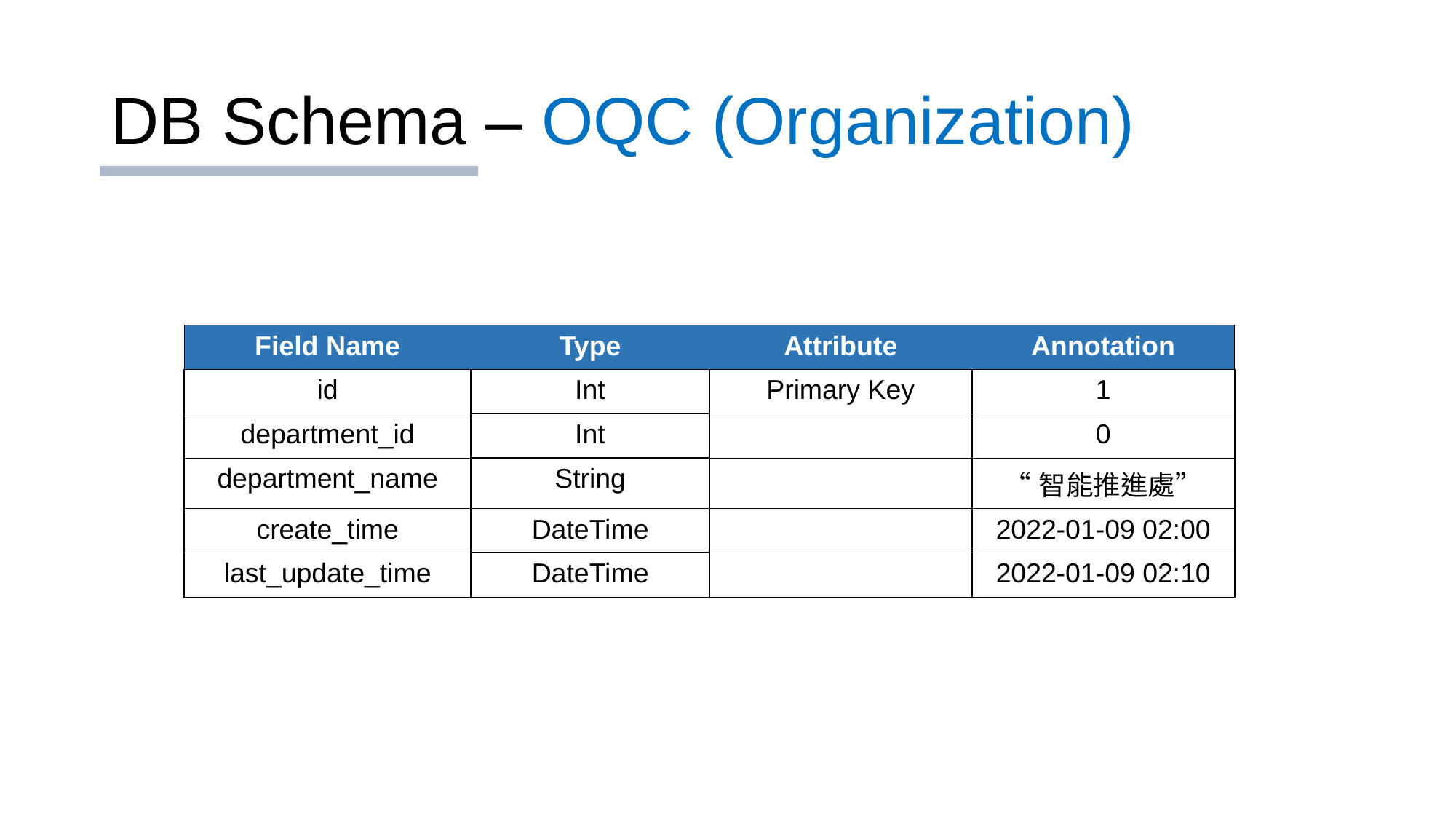

# DB Schema – OQC (Organization)

| Field Name | Type | Attribute | Annotation |
| --- | --- | --- | --- |
| id | Int | Primary Key | 1 |
| department\_id | Int |  | 0 |
| department\_name | String |  | “智能推進處” |
| create\_time | DateTime |  | 2022-01-09 02:00 |
| last\_update\_time | DateTime |  | 2022-01-09 02:10 |